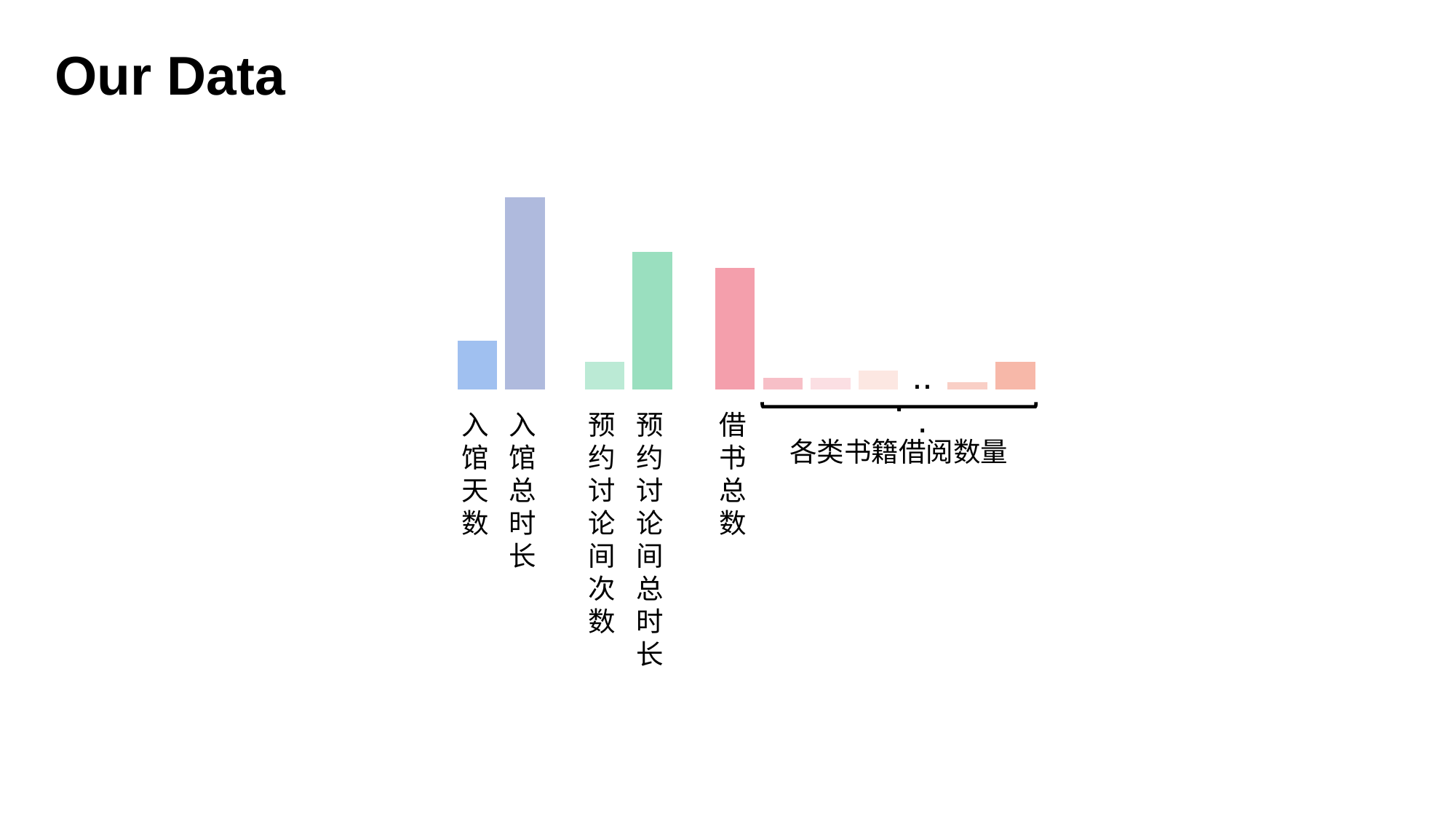

Our Data

...

入馆天数
入馆总时长
预约讨论间次数
预约讨论间总时长
借书总数
各类书籍借阅数量